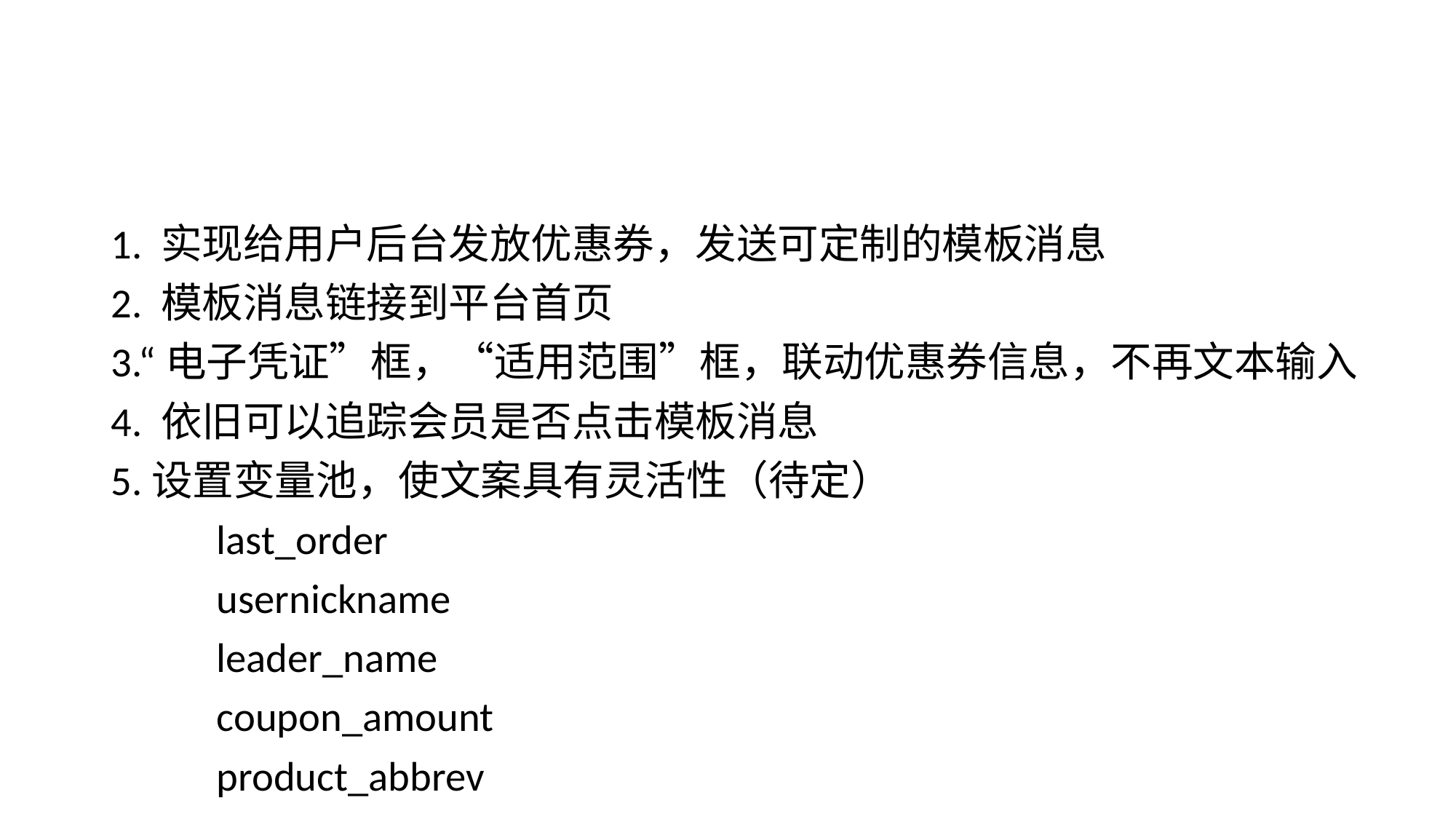

1. 实现给用户后台发放优惠券，发送可定制的模板消息
2. 模板消息链接到平台首页
3.“电子凭证”框，“适用范围”框，联动优惠券信息，不再文本输入
4. 依旧可以追踪会员是否点击模板消息
5.设置变量池，使文案具有灵活性（待定）
	last_order
	usernickname
	leader_name
	coupon_amount
	product_abbrev